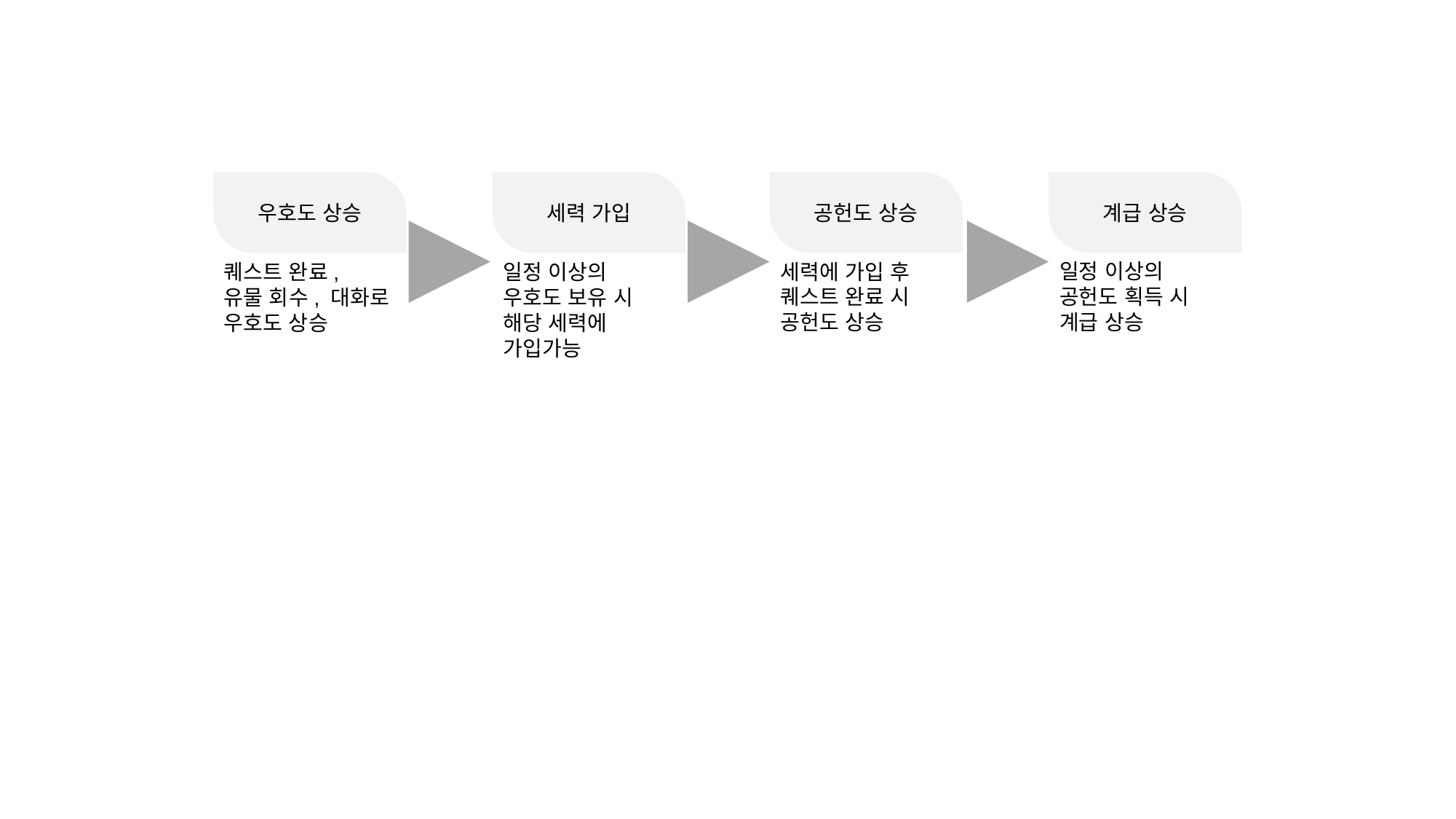

계급 상승
일정 이상의
공헌도 획득 시
계급 상승
공헌도 상승
세력에 가입 후
퀘스트 완료 시
공헌도 상승
세력 가입
일정 이상의
우호도 보유 시
해당 세력에
가입가능
우호도 상승
퀘스트 완료,
유물 회수, 대화로 우호도 상승